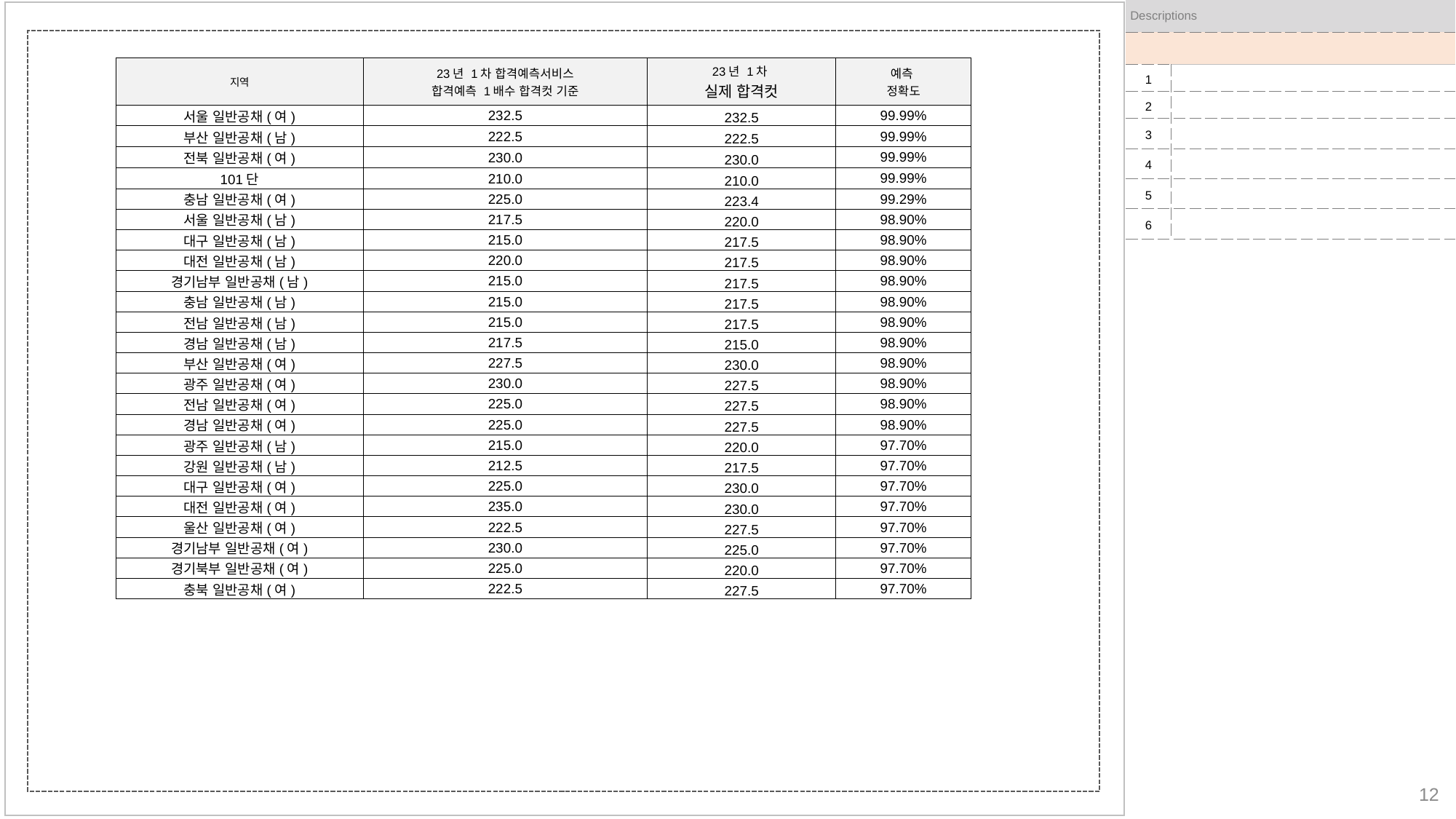

| Descriptions |  |
| --- | --- |
|  |  |
| 1 |  |
| 2 |  |
| 3 |  |
| 4 |  |
| 5 |  |
| 6 |  |

| 지역 | 23년 1차 합격예측서비스 합격예측 1배수 합격컷 기준 | 23년 1차 실제 합격컷 | 예측 정확도 |
| --- | --- | --- | --- |
| 서울 일반공채(여) | 232.5 | 232.5 | 99.99% |
| 부산 일반공채(남) | 222.5 | 222.5 | 99.99% |
| 전북 일반공채(여) | 230.0 | 230.0 | 99.99% |
| 101단 | 210.0 | 210.0 | 99.99% |
| 충남 일반공채(여) | 225.0 | 223.4 | 99.29% |
| 서울 일반공채(남) | 217.5 | 220.0 | 98.90% |
| 대구 일반공채(남) | 215.0 | 217.5 | 98.90% |
| 대전 일반공채(남) | 220.0 | 217.5 | 98.90% |
| 경기남부 일반공채(남) | 215.0 | 217.5 | 98.90% |
| 충남 일반공채(남) | 215.0 | 217.5 | 98.90% |
| 전남 일반공채(남) | 215.0 | 217.5 | 98.90% |
| 경남 일반공채(남) | 217.5 | 215.0 | 98.90% |
| 부산 일반공채(여) | 227.5 | 230.0 | 98.90% |
| 광주 일반공채(여) | 230.0 | 227.5 | 98.90% |
| 전남 일반공채(여) | 225.0 | 227.5 | 98.90% |
| 경남 일반공채(여) | 225.0 | 227.5 | 98.90% |
| 광주 일반공채(남) | 215.0 | 220.0 | 97.70% |
| 강원 일반공채(남) | 212.5 | 217.5 | 97.70% |
| 대구 일반공채(여) | 225.0 | 230.0 | 97.70% |
| 대전 일반공채(여) | 235.0 | 230.0 | 97.70% |
| 울산 일반공채(여) | 222.5 | 227.5 | 97.70% |
| 경기남부 일반공채(여) | 230.0 | 225.0 | 97.70% |
| 경기북부 일반공채(여) | 225.0 | 220.0 | 97.70% |
| 충북 일반공채(여) | 222.5 | 227.5 | 97.70% |
12